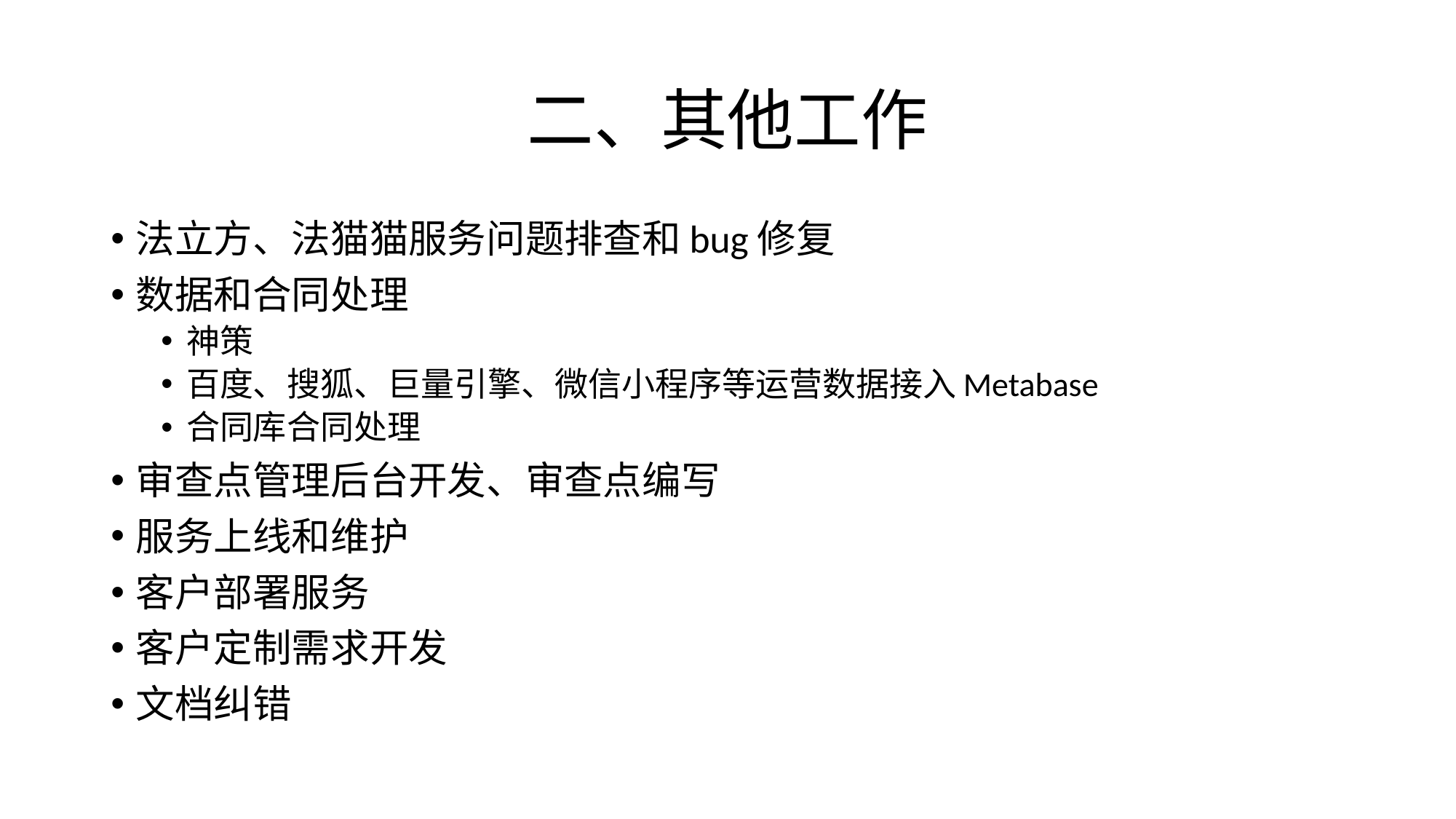

# 二、其他工作
法立方、法猫猫服务问题排查和bug修复
数据和合同处理
神策
百度、搜狐、巨量引擎、微信小程序等运营数据接入Metabase
合同库合同处理
审查点管理后台开发、审查点编写
服务上线和维护
客户部署服务
客户定制需求开发
文档纠错